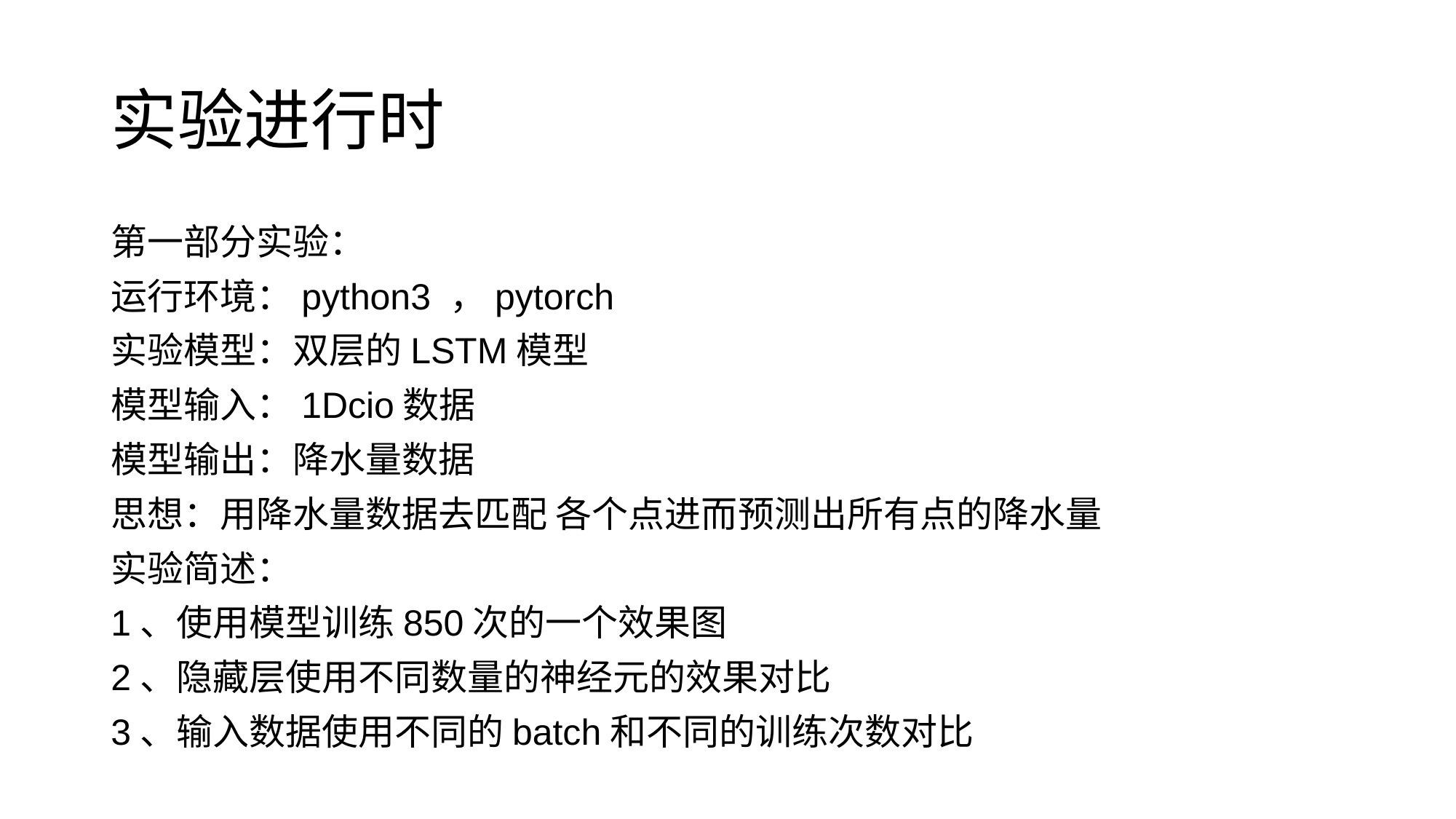

# 实验进行时
第一部分实验：
运行环境：python3 ，pytorch
实验模型：双层的LSTM模型
模型输入：1Dcio数据
模型输出：降水量数据
思想：用降水量数据去匹配 各个点进而预测出所有点的降水量
实验简述：
1、使用模型训练850次的一个效果图
2、隐藏层使用不同数量的神经元的效果对比
3、输入数据使用不同的batch和不同的训练次数对比